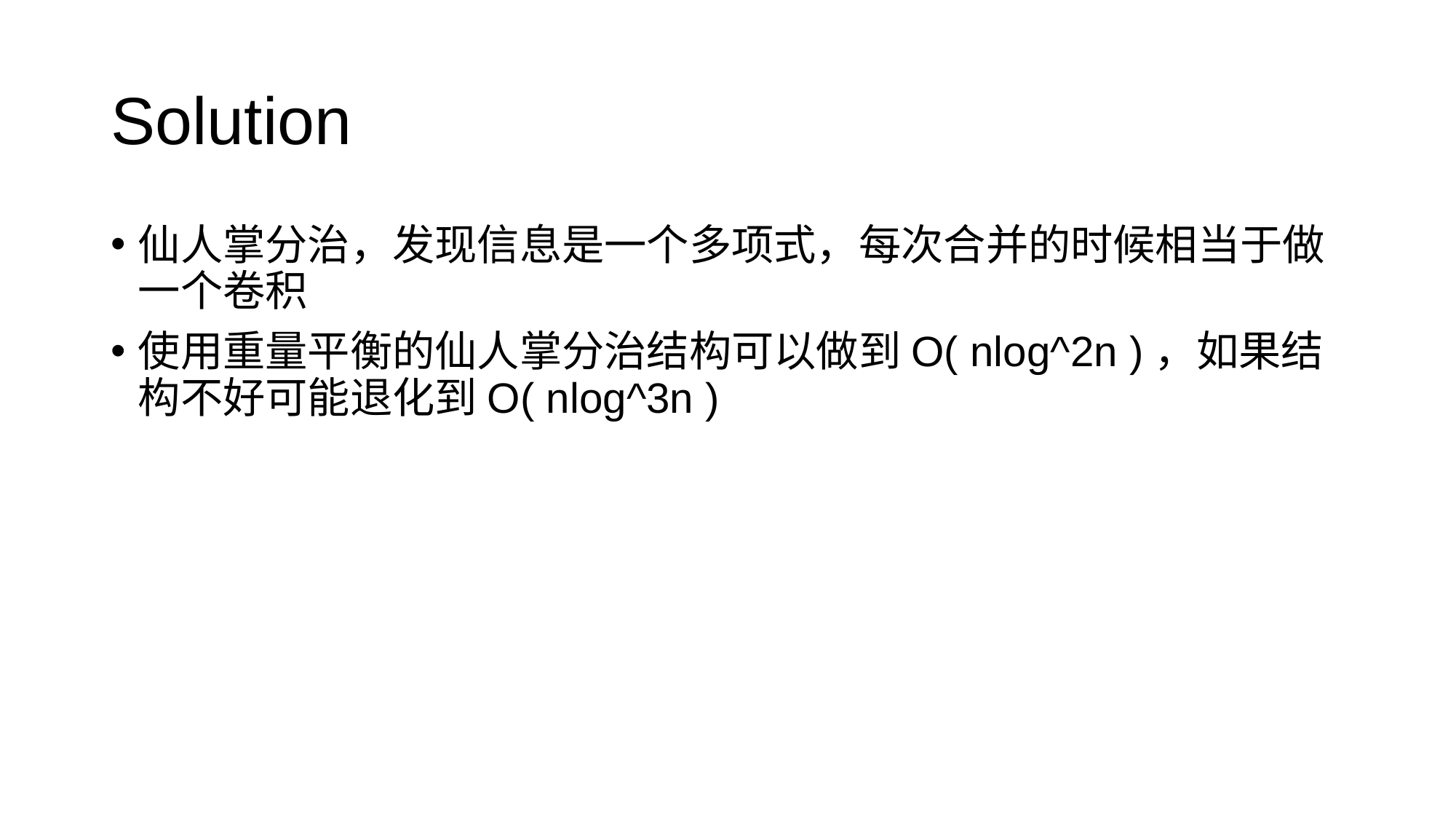

# Solution
仙人掌分治，发现信息是一个多项式，每次合并的时候相当于做一个卷积
使用重量平衡的仙人掌分治结构可以做到O( nlog^2n )，如果结构不好可能退化到O( nlog^3n )